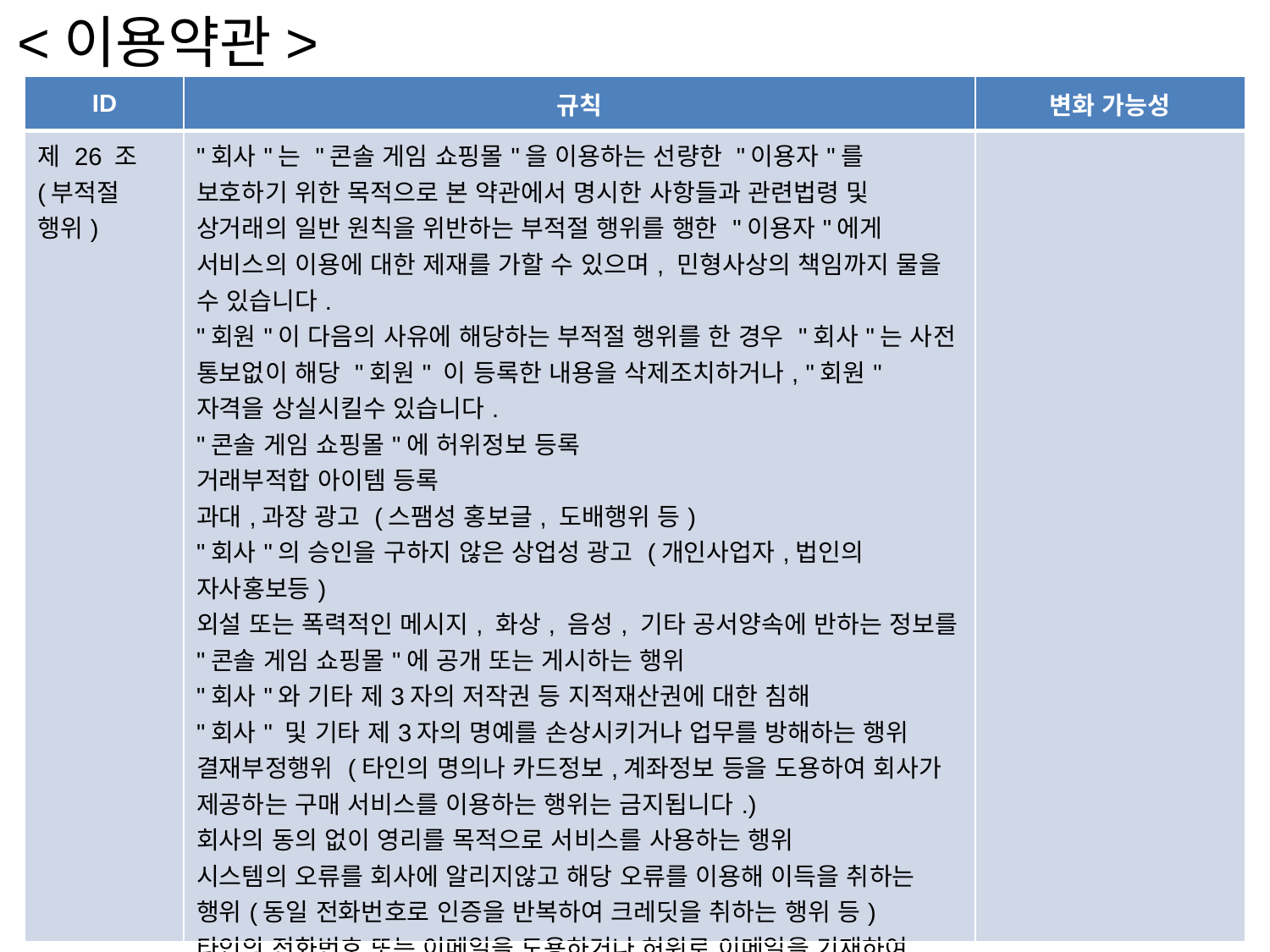

<이용약관>
| ID | 규칙 | 변화 가능성 |
| --- | --- | --- |
| 제 26 조 (부적절 행위) | "회사"는 "콘솔 게임 쇼핑몰"을 이용하는 선량한 "이용자"를 보호하기 위한 목적으로 본 약관에서 명시한 사항들과 관련법령 및 상거래의 일반 원칙을 위반하는 부적절 행위를 행한 "이용자"에게 서비스의 이용에 대한 제재를 가할 수 있으며, 민형사상의 책임까지 물을 수 있습니다. "회원"이 다음의 사유에 해당하는 부적절 행위를 한 경우 "회사"는 사전 통보없이 해당 "회원" 이 등록한 내용을 삭제조치하거나, "회원" 자격을 상실시킬수 있습니다. "콘솔 게임 쇼핑몰"에 허위정보 등록 거래부적합 아이템 등록 과대,과장 광고 (스팸성 홍보글, 도배행위 등) "회사"의 승인을 구하지 않은 상업성 광고 (개인사업자,법인의 자사홍보등) 외설 또는 폭력적인 메시지, 화상, 음성, 기타 공서양속에 반하는 정보를 "콘솔 게임 쇼핑몰"에 공개 또는 게시하는 행위 "회사"와 기타 제3자의 저작권 등 지적재산권에 대한 침해 "회사" 및 기타 제3자의 명예를 손상시키거나 업무를 방해하는 행위 결재부정행위 (타인의 명의나 카드정보,계좌정보 등을 도용하여 회사가 제공하는 구매 서비스를 이용하는 행위는 금지됩니다.) 회사의 동의 없이 영리를 목적으로 서비스를 사용하는 행위 시스템의 오류를 회사에 알리지않고 해당 오류를 이용해 이득을 취하는 행위(동일 전화번호로 인증을 반복하여 크레딧을 취하는 행위 등) 타인의 전화번호 또는 이메일을 도용하거나 허위로 이메일을 기재하여 이득을 취하는 행위 기타 불법적이거나 부당한 행위 "회사"가 정한 정보 이외의 정보(컴퓨터 프로그램 등) 등의 송신 또는 게시 기타 "회사"가 필요하다고 판단하는 경우 |  |